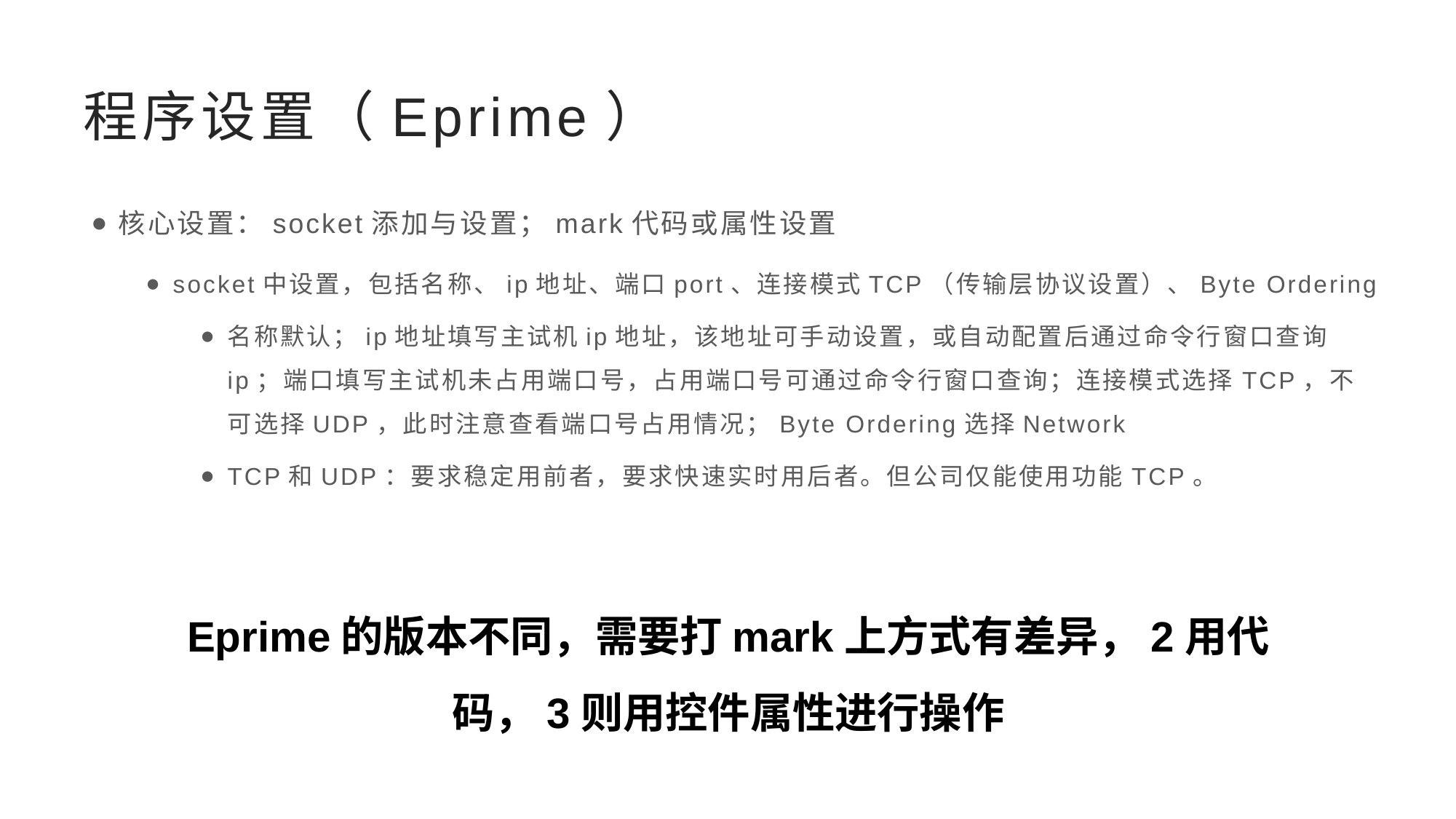

# 程序设置（Eprime）
核心设置：socket添加与设置；mark代码或属性设置
socket中设置，包括名称、ip地址、端口port、连接模式TCP（传输层协议设置）、Byte Ordering
名称默认；ip地址填写主试机ip地址，该地址可手动设置，或自动配置后通过命令行窗口查询ip；端口填写主试机未占用端口号，占用端口号可通过命令行窗口查询；连接模式选择TCP，不可选择UDP，此时注意查看端口号占用情况；Byte Ordering选择Network
TCP和UDP：要求稳定用前者，要求快速实时用后者。但公司仅能使用功能TCP。
Eprime的版本不同，需要打mark上方式有差异，2用代码，3则用控件属性进行操作